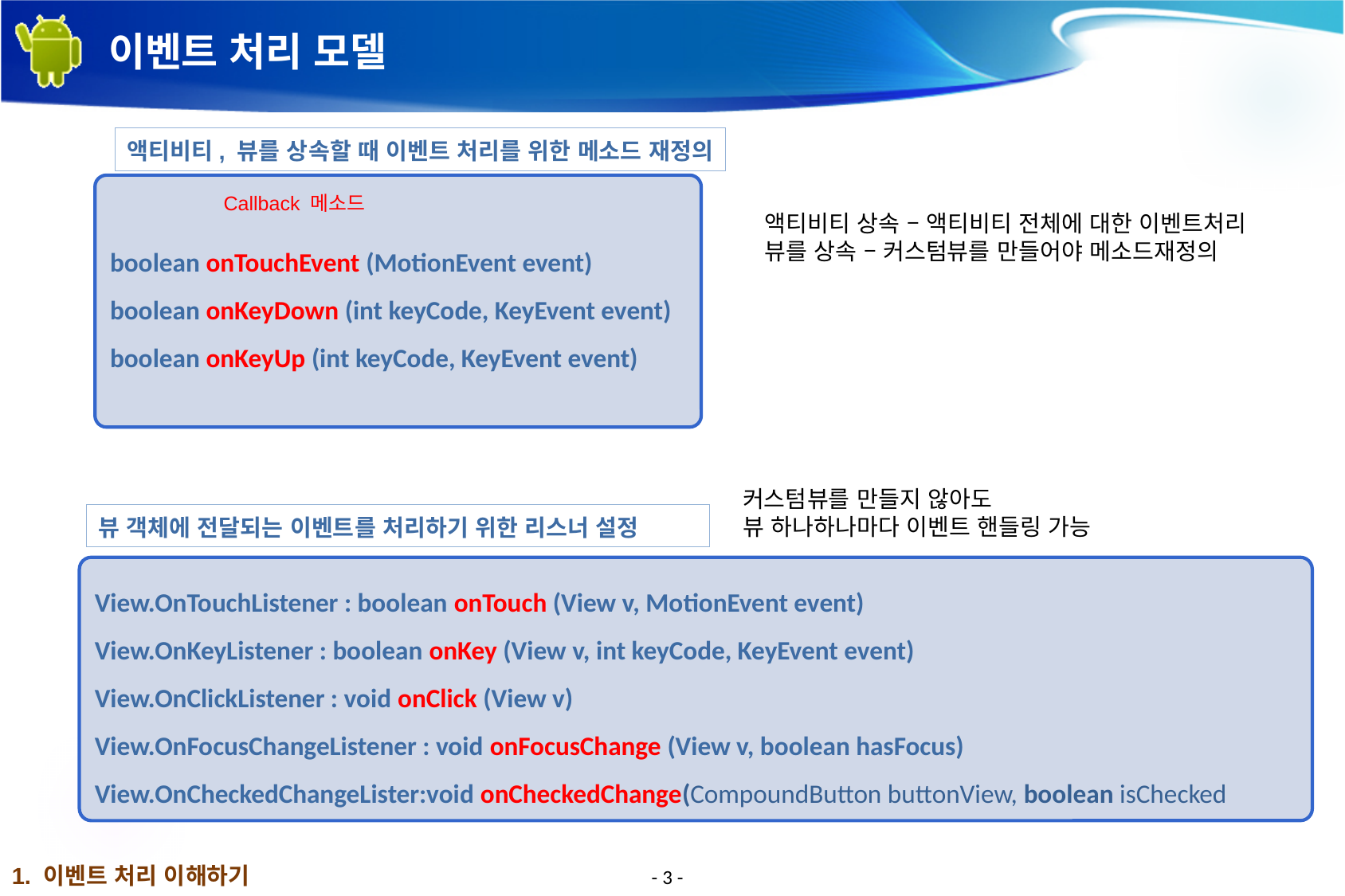

# 이벤트 처리 모델
액티비티, 뷰를 상속할 때 이벤트 처리를 위한 메소드 재정의
boolean onTouchEvent (MotionEvent event)
boolean onKeyDown (int keyCode, KeyEvent event)
boolean onKeyUp (int keyCode, KeyEvent event)
Callback 메소드
액티비티 상속 – 액티비티 전체에 대한 이벤트처리
뷰를 상속 – 커스텀뷰를 만들어야 메소드재정의
커스텀뷰를 만들지 않아도
뷰 하나하나마다 이벤트 핸들링 가능
뷰 객체에 전달되는 이벤트를 처리하기 위한 리스너 설정
View.OnTouchListener : boolean onTouch (View v, MotionEvent event)
View.OnKeyListener : boolean onKey (View v, int keyCode, KeyEvent event)
View.OnClickListener : void onClick (View v)
View.OnFocusChangeListener : void onFocusChange (View v, boolean hasFocus)
View.OnCheckedChangeLister:void onCheckedChange(CompoundButton buttonView, boolean isChecked
1. 이벤트 처리 이해하기